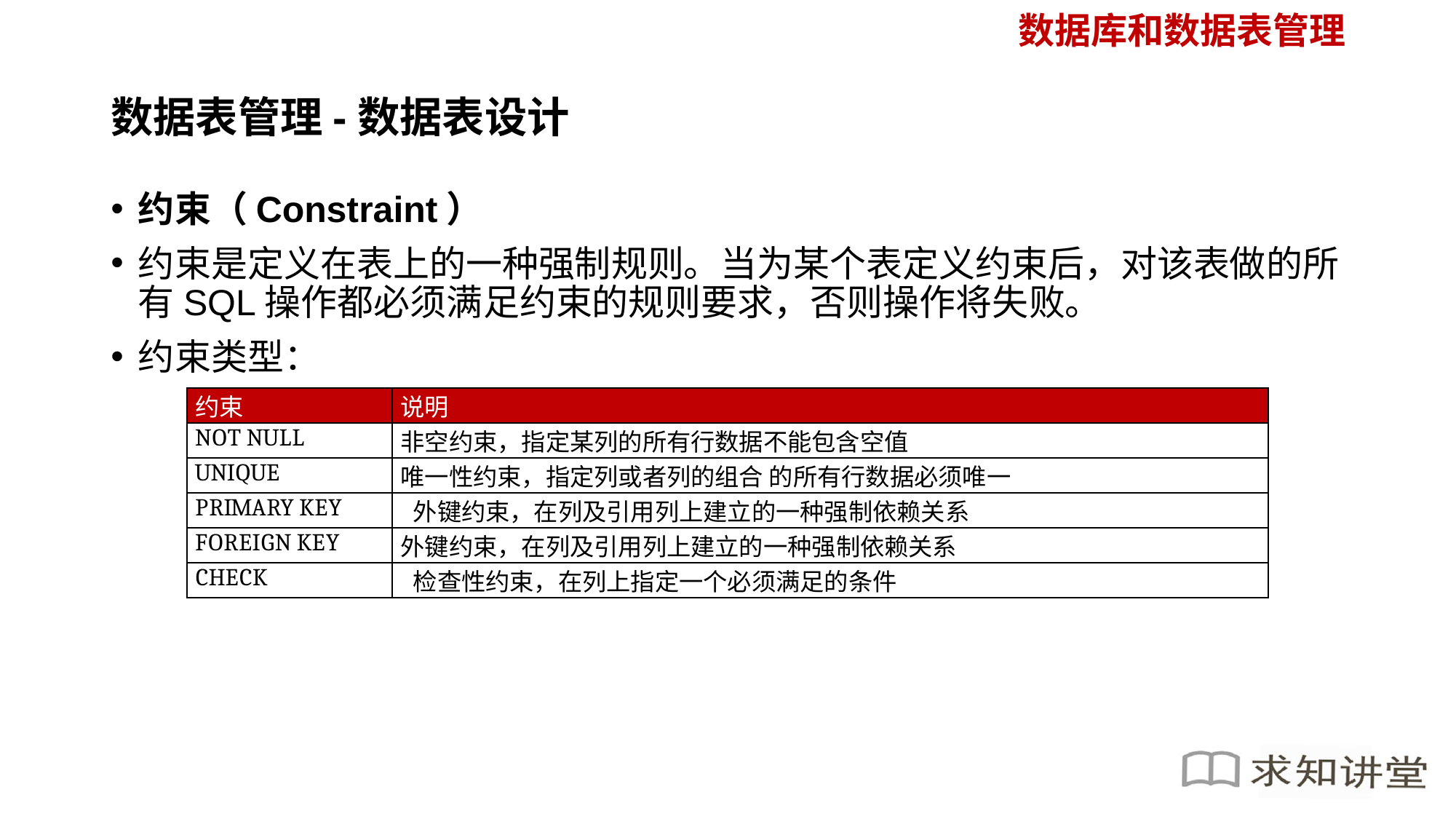

数据库和数据表管理
# 数据表管理-数据表设计
约束（Constraint）
约束是定义在表上的一种强制规则。当为某个表定义约束后，对该表做的所有SQL操作都必须满足约束的规则要求，否则操作将失败。
约束类型：

| 约束 | 说明 |
| --- | --- |
| NOT NULL | 非空约束，指定某列的所有行数据不能包含空值 |
| UNIQUE | 唯一性约束，指定列或者列的组合 的所有行数据必须唯一 |
| PRIMARY KEY | 外键约束，在列及引用列上建立的一种强制依赖关系 |
| FOREIGN KEY | 外键约束，在列及引用列上建立的一种强制依赖关系 |
| CHECK | 检查性约束，在列上指定一个必须满足的条件 |